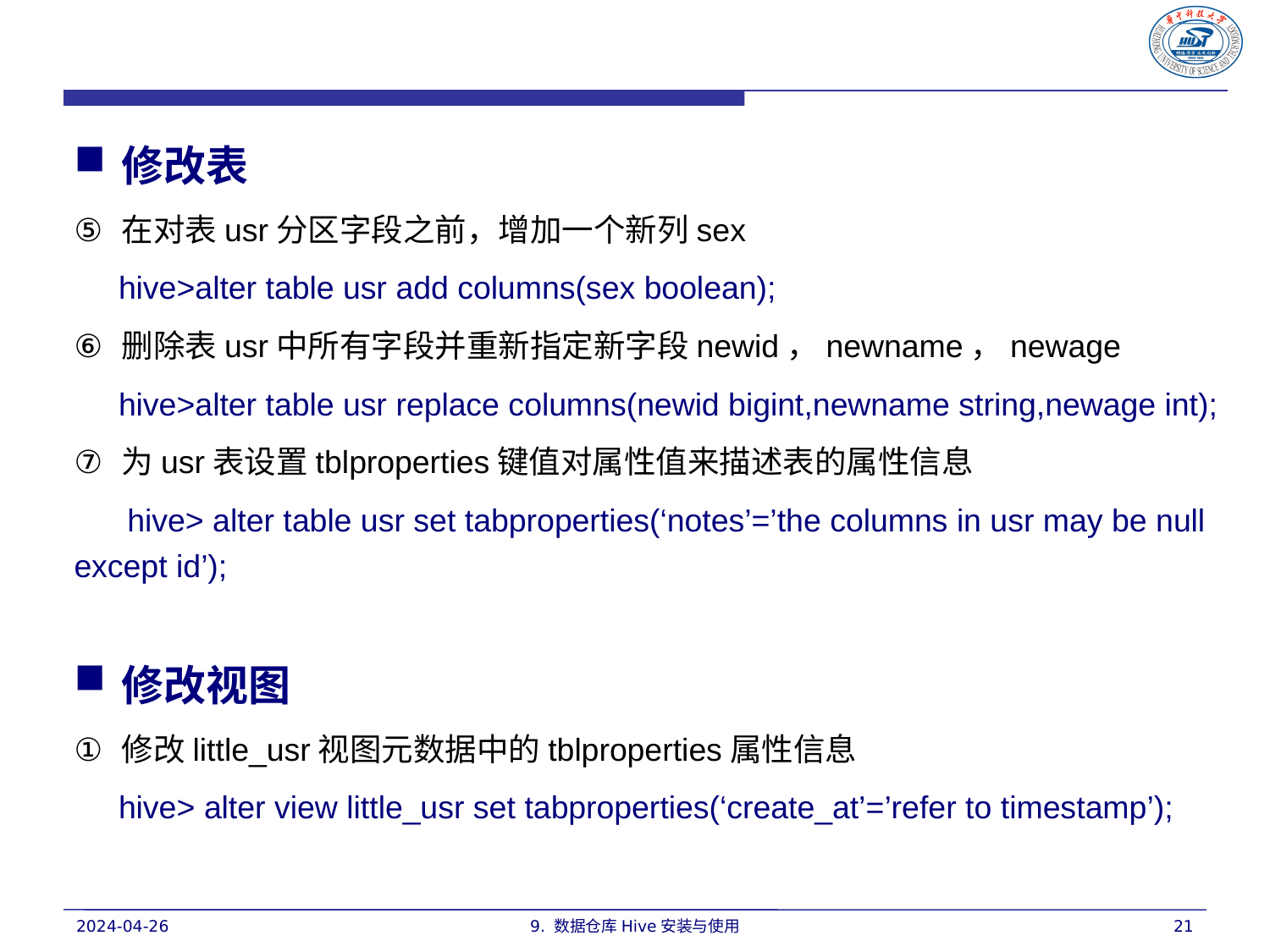

修改表
在对表usr分区字段之前，增加一个新列sex
     hive>alter table usr add columns(sex boolean);
删除表usr中所有字段并重新指定新字段newid，newname，newage
     hive>alter table usr replace columns(newid bigint,newname string,newage int);
为usr表设置tblproperties键值对属性值来描述表的属性信息
      hive> alter table usr set tabproperties(‘notes’=’the columns in usr may be null except id’);

修改视图
修改little_usr视图元数据中的tblproperties属性信息
     hive> alter view little_usr set tabproperties(‘create_at’=’refer to timestamp’);
2024-04-26
9. 数据仓库Hive安装与使用
21